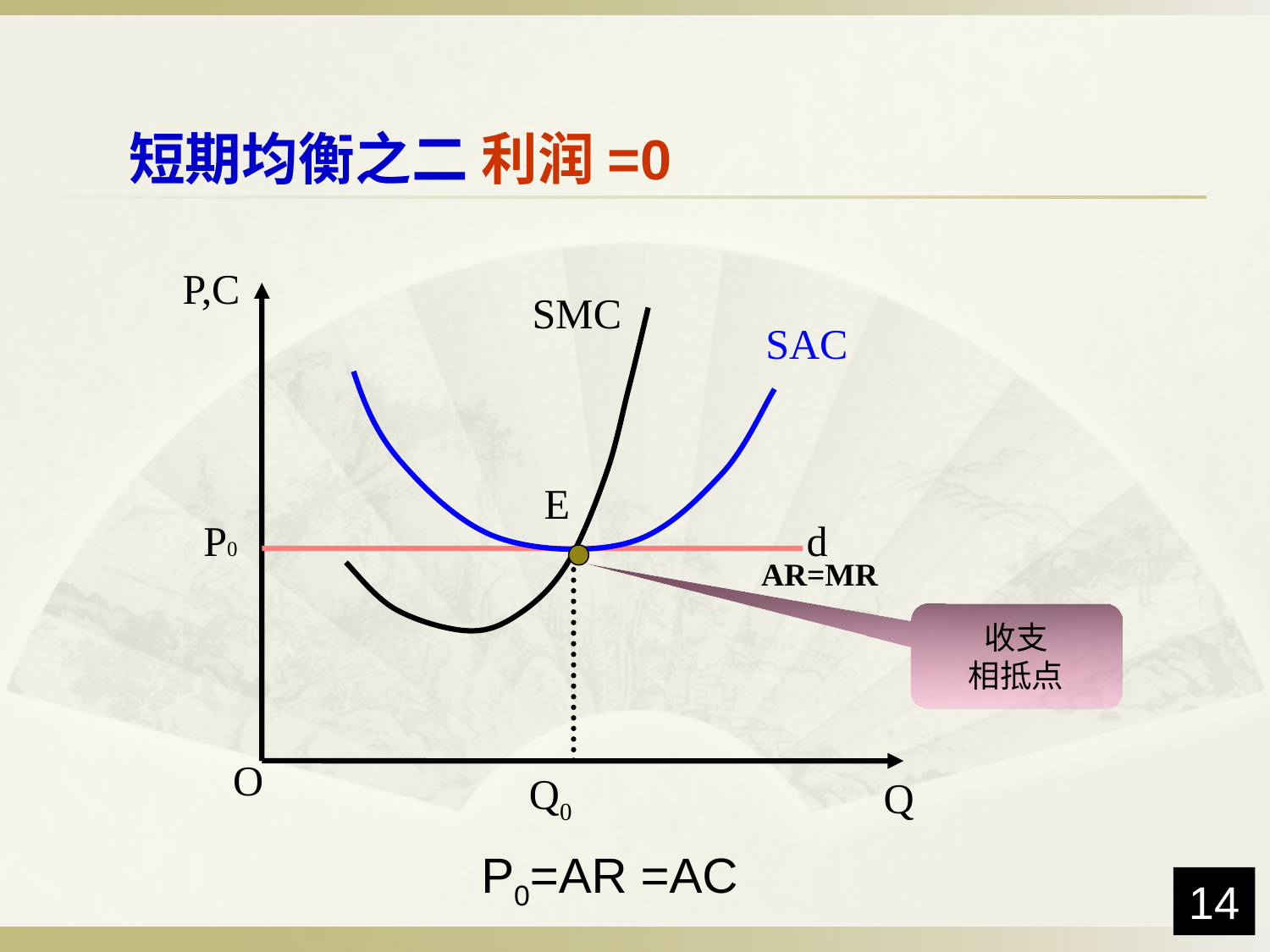

短期均衡之二
利润=0
P,C

P0
d

Q0
O

Q
AR=MR
SMC
SAC
E

收支
相抵点
P0=AR =AC
14